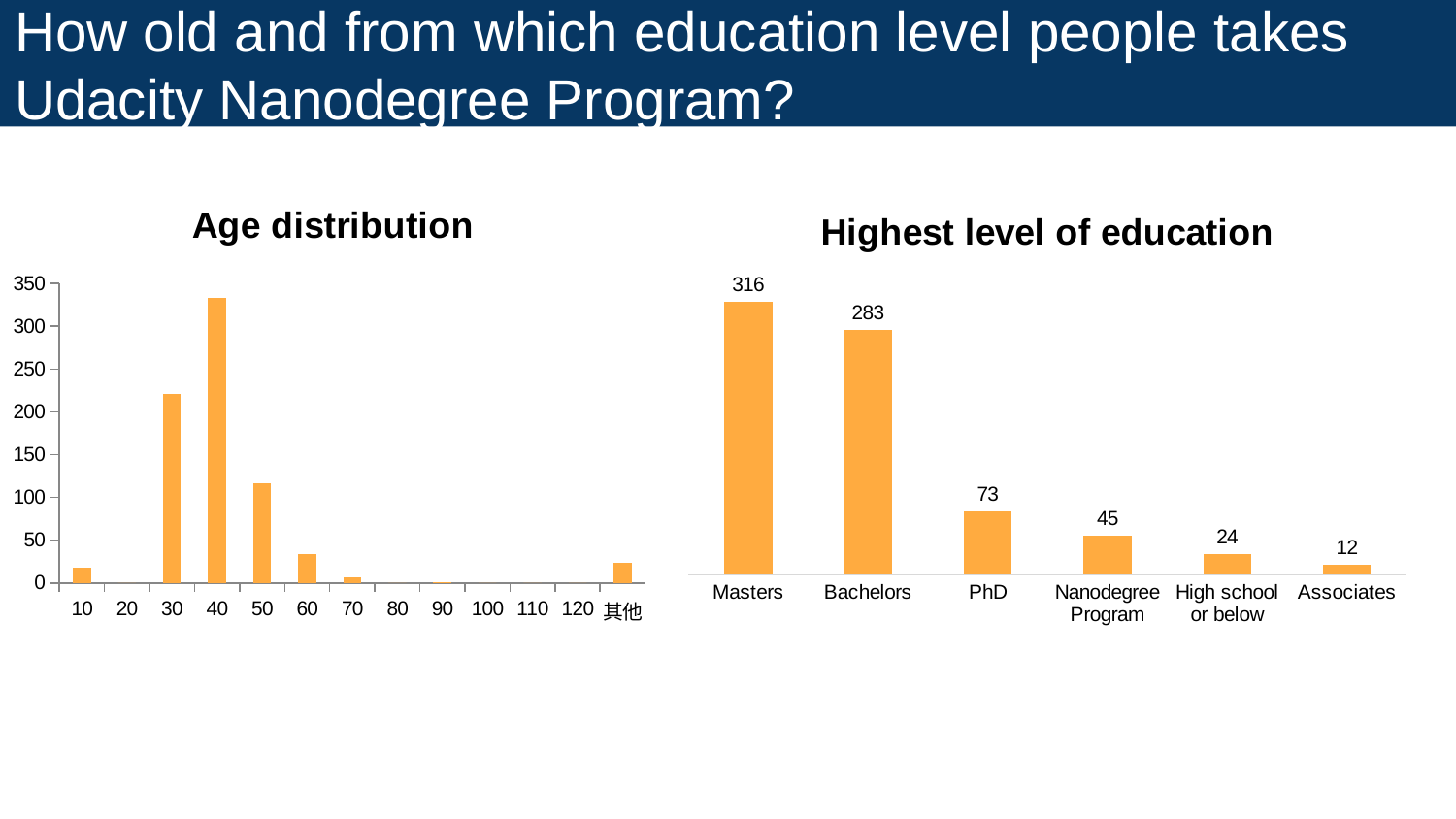

How old and from which education level people takes Udacity Nanodegree Program?

### Chart: Highest level of education

| Category | 汇总 |
|---|---|
| Masters | 316.0 |
| Bachelors | 283.0 |
| PhD | 73.0 |
| Nanodegree Program | 45.0 |
| High school or below | 24.0 |
| Associates | 12.0 |

### Chart: Age distribution

| Category |  |
|---|---|
| 10 | 18.0 |
| 20 | 0.0 |
| 30 | 221.0 |
| 40 | 333.0 |
| 50 | 117.0 |
| 60 | 34.0 |
| 70 | 6.0 |
| 80 | 0.0 |
| 90 | 1.0 |
| 100 | 0.0 |
| 110 | 0.0 |
| 120 | 0.0 |
| 其他 | 23.0 |